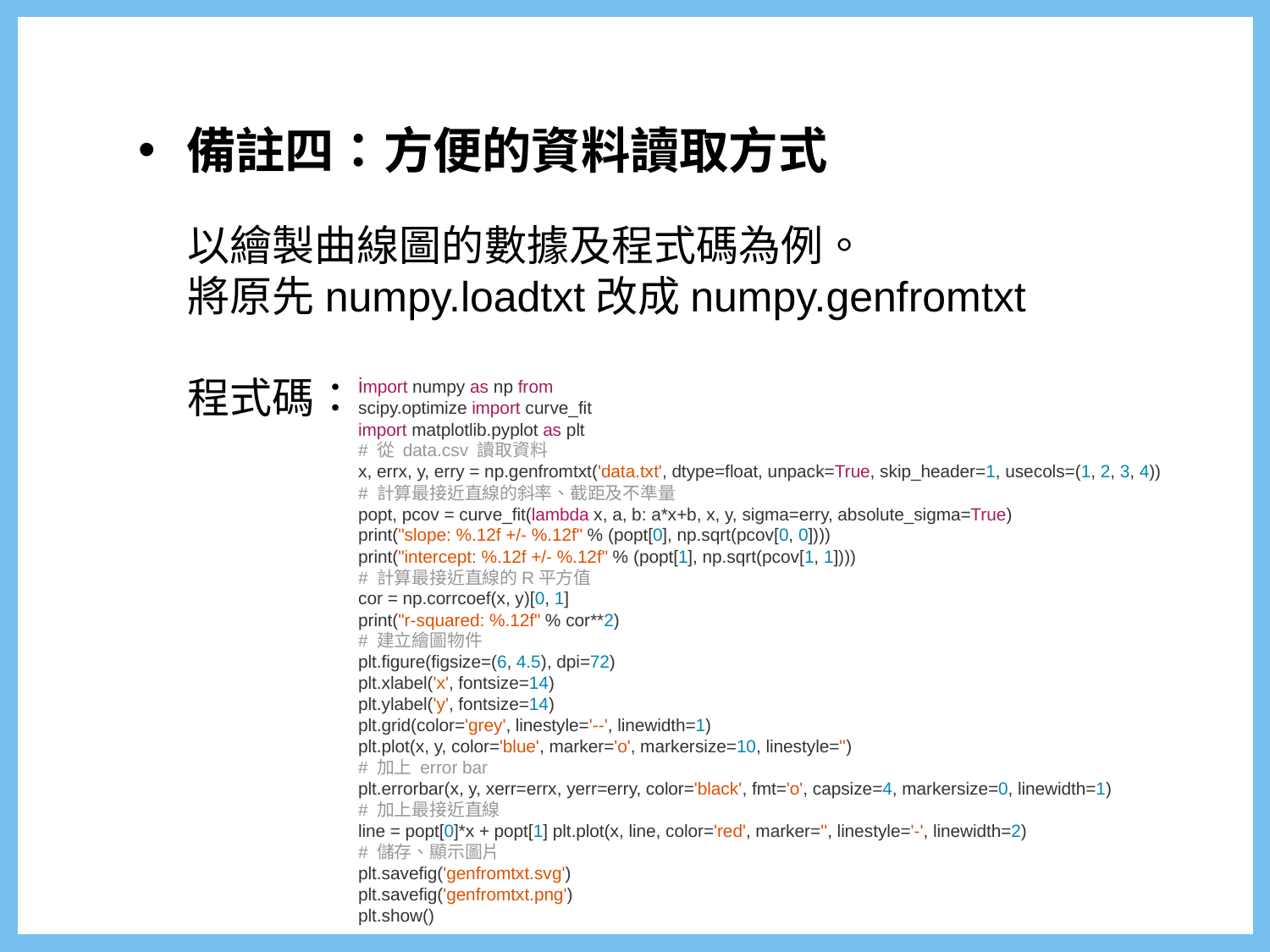

備註四：方便的資料讀取方式
以繪製曲線圖的數據及程式碼為例。
將原先numpy.loadtxt改成numpy.genfromtxt

程式碼：

import numpy as np from
scipy.optimize import curve_fit
import matplotlib.pyplot as plt
# 從 data.csv 讀取資料
x, errx, y, erry = np.genfromtxt('data.txt', dtype=float, unpack=True, skip_header=1, usecols=(1, 2, 3, 4))
# 計算最接近直線的斜率、截距及不準量
popt, pcov = curve_fit(lambda x, a, b: a*x+b, x, y, sigma=erry, absolute_sigma=True)
print("slope: %.12f +/- %.12f" % (popt[0], np.sqrt(pcov[0, 0])))
print("intercept: %.12f +/- %.12f" % (popt[1], np.sqrt(pcov[1, 1])))
# 計算最接近直線的R平方值
cor = np.corrcoef(x, y)[0, 1]
print("r-squared: %.12f" % cor**2)
# 建立繪圖物件
plt.figure(figsize=(6, 4.5), dpi=72)
plt.xlabel('x', fontsize=14)
plt.ylabel('y', fontsize=14)
plt.grid(color='grey', linestyle='--', linewidth=1)
plt.plot(x, y, color='blue', marker='o', markersize=10, linestyle='')
# 加上 error bar
plt.errorbar(x, y, xerr=errx, yerr=erry, color='black', fmt='o', capsize=4, markersize=0, linewidth=1)
# 加上最接近直線
line = popt[0]*x + popt[1] plt.plot(x, line, color='red', marker='', linestyle='-', linewidth=2)
# 儲存、顯示圖片
plt.savefig('genfromtxt.svg')
plt.savefig('genfromtxt.png')
plt.show()